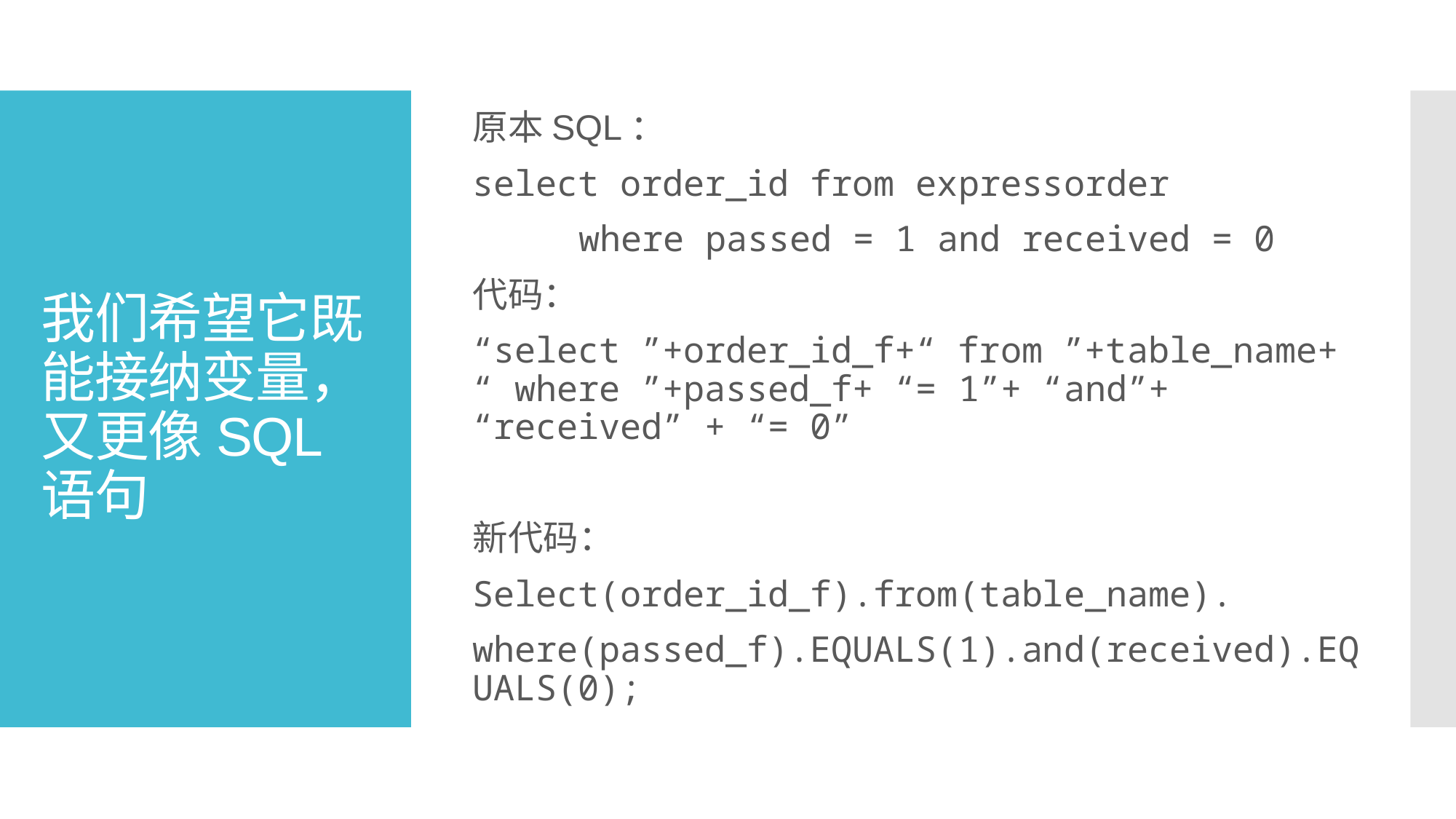

原本SQL：
select order_id from expressorder
	where passed = 1 and received = 0
代码：
“select ”+order_id_f+“ from ”+table_name+ “ where ”+passed_f+ “= 1”+ “and”+ “received” + “= 0”

新代码：
Select(order_id_f).from(table_name).
where(passed_f).EQUALS(1).and(received).EQUALS(0);
# 我们希望它既能接纳变量，又更像SQL语句